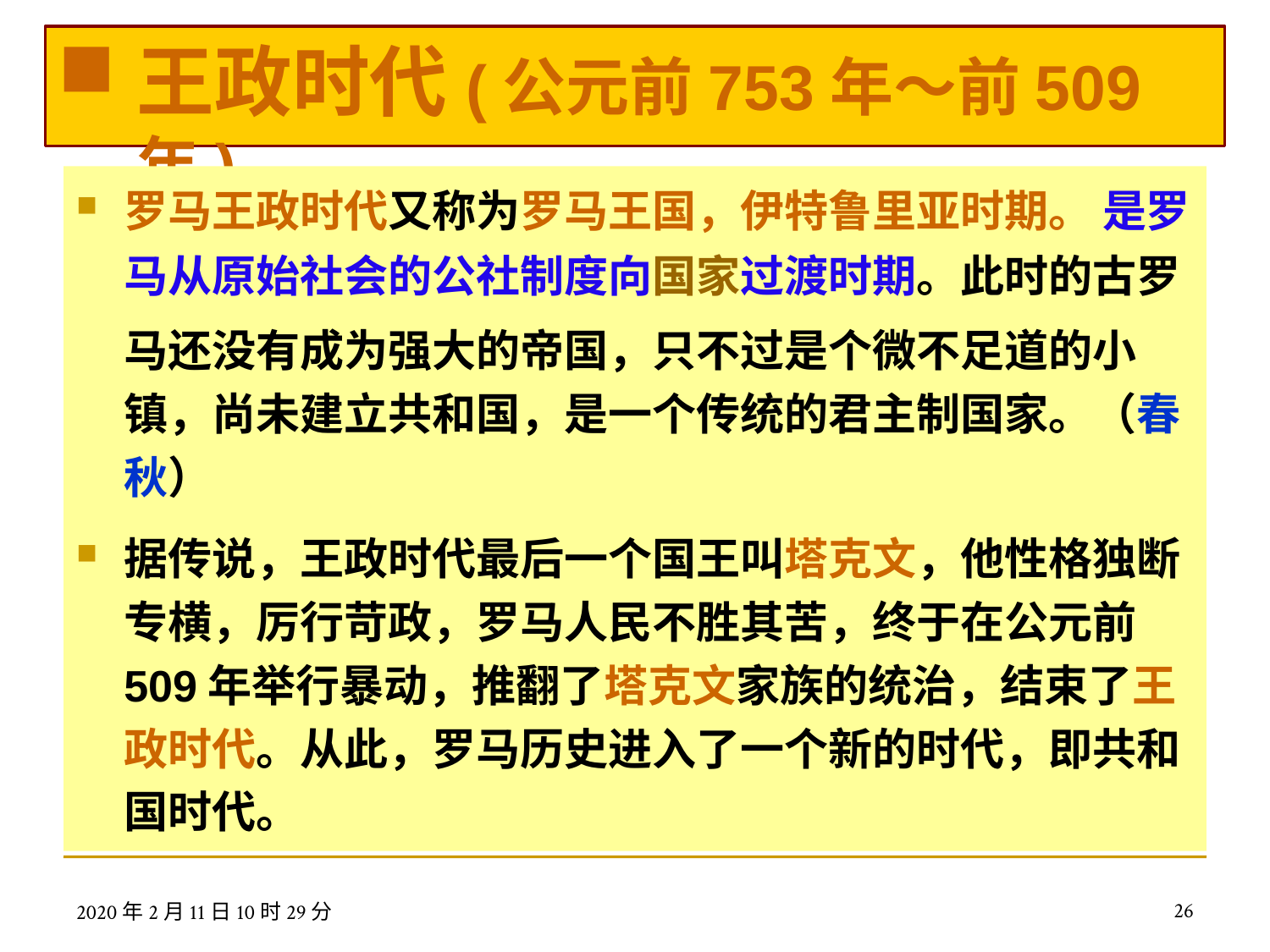

# 王政时代(公元前753年～前509年)
罗马王政时代又称为罗马王国，伊特鲁里亚时期。 是罗马从原始社会的公社制度向国家过渡时期。此时的古罗马还没有成为强大的帝国，只不过是个微不足道的小镇，尚未建立共和国，是一个传统的君主制国家。（春秋）
据传说，王政时代最后一个国王叫塔克文，他性格独断专横，厉行苛政，罗马人民不胜其苦，终于在公元前509年举行暴动，推翻了塔克文家族的统治，结束了王政时代。从此，罗马历史进入了一个新的时代，即共和国时代。
2020年2月11日10时29分
26